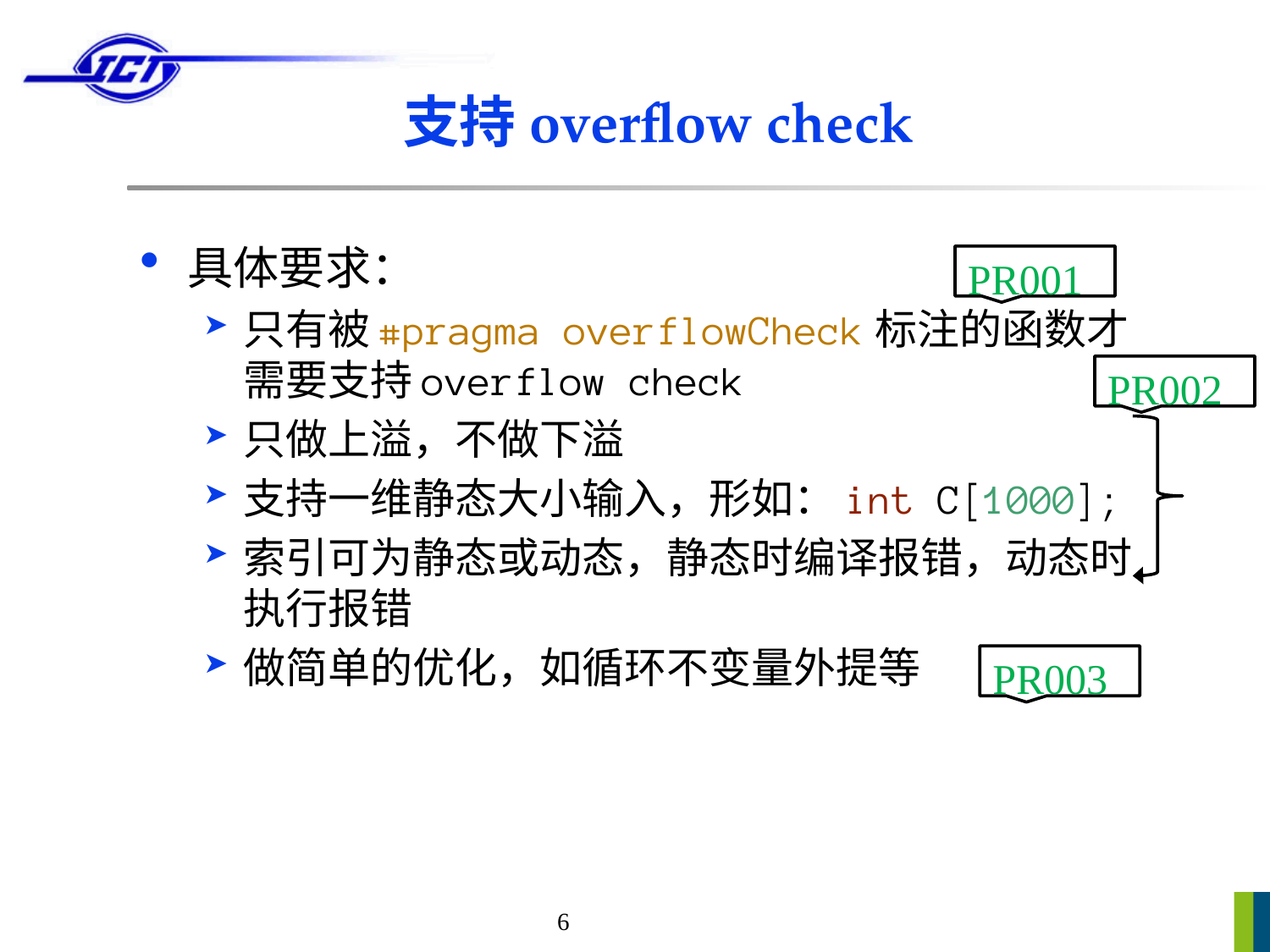

# 支持overflow check
具体要求：
只有被#pragma overflowCheck标注的函数才需要支持overflow check
只做上溢，不做下溢
支持一维静态大小输入，形如：int C[1000];
索引可为静态或动态，静态时编译报错，动态时执行报错
做简单的优化，如循环不变量外提等

PR001
PR002

PR003